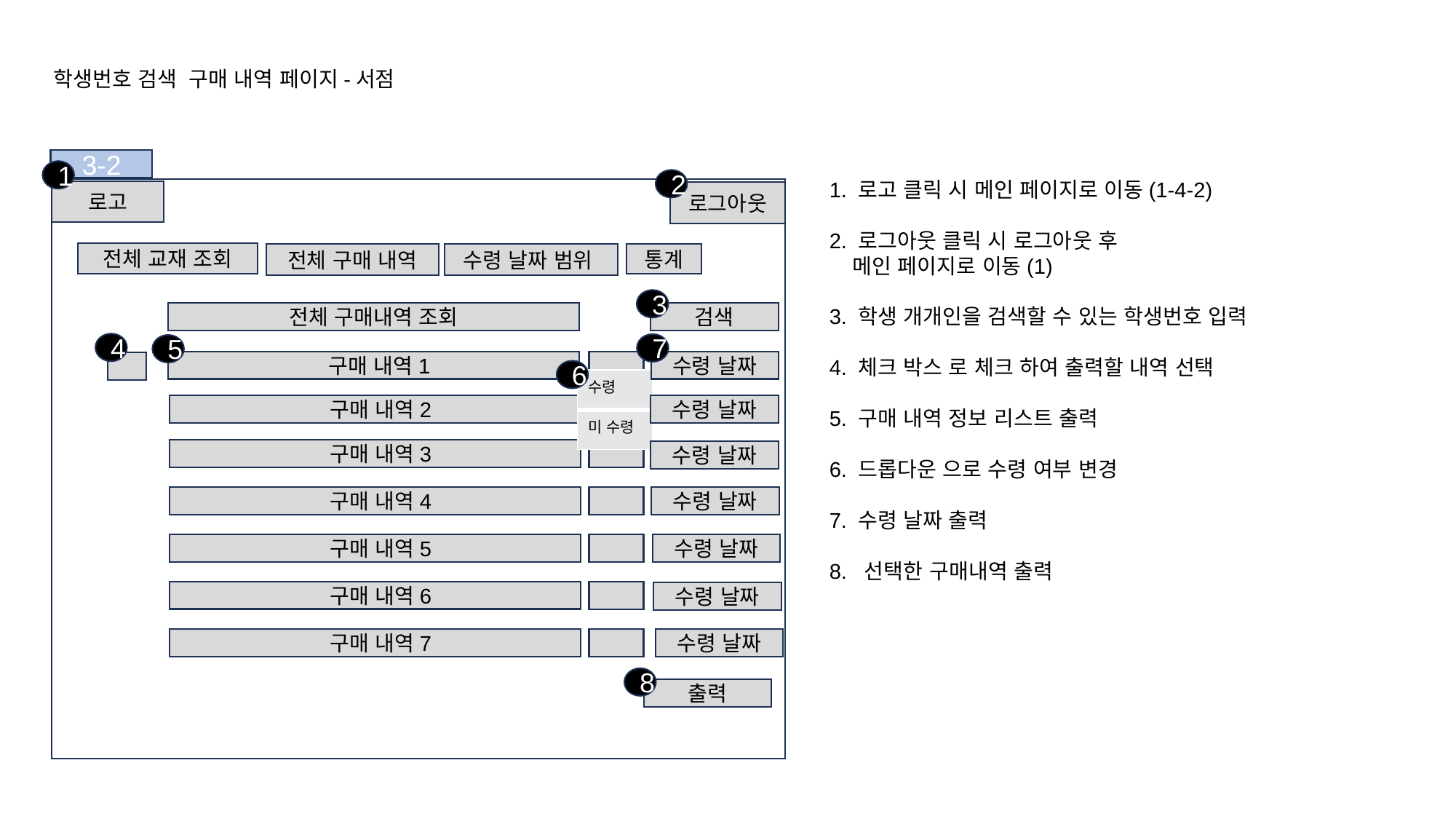

학생번호 검색  구매 내역 페이지-서점
3-2
1
2
 1. 로고 클릭 시 메인 페이지로 이동(1-4-2)

 2. 로그아웃 클릭 시 로그아웃 후
    메인 페이지로 이동(1)

 3. 학생 개개인을 검색할 수 있는 학생번호 입력

 4. 체크 박스 로 체크 하여 출력할 내역 선택

 5. 구매 내역 정보 리스트 출력

 6. 드롭다운 으로 수령 여부 변경

 7. 수령 날짜 출력

 8.  선택한 구매내역 출력

로고
로그아웃
전체 교재 조회
통계
전체 구매 내역
수령 날짜 범위
3
전체 구매내역 조회
검색
4
7
5
 구매 내역1
수령 날짜

6
| 수령 |
| --- |
| 미 수령 |
 구매 내역2
수령 날짜

 구매 내역3

수령 날짜
 구매 내역4

수령 날짜
 구매 내역5
수령 날짜

 구매 내역6

수령 날짜
 구매 내역7
수령 날짜

8
출력